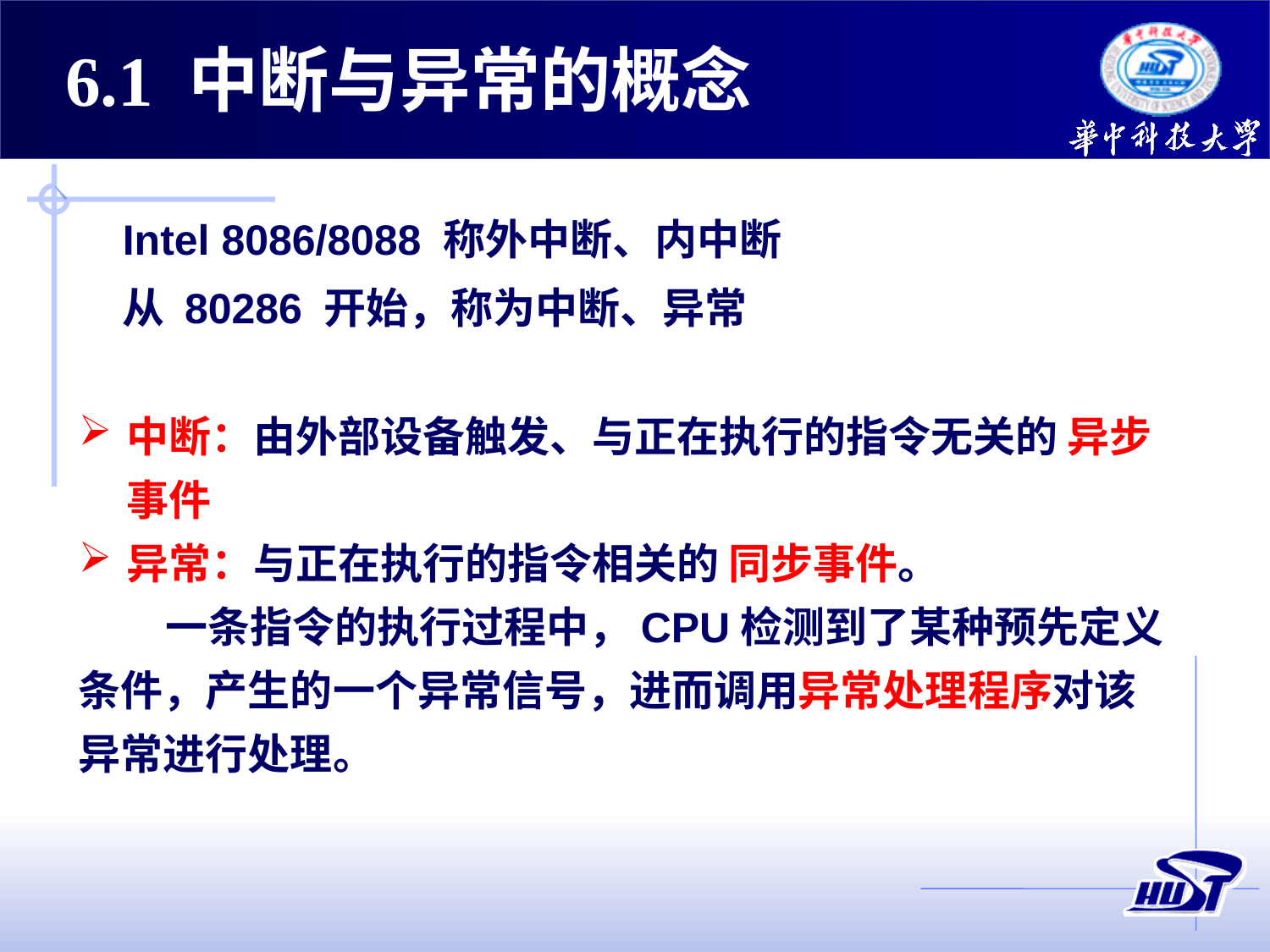

# 6.1 中断与异常的概念
Intel 8086/8088 称外中断、内中断
从 80286 开始，称为中断、异常
中断：由外部设备触发、与正在执行的指令无关的 异步事件
异常：与正在执行的指令相关的 同步事件。
        一条指令的执行过程中，CPU检测到了某种预先定义条件，产生的一个异常信号，进而调用异常处理程序对该异常进行处理。